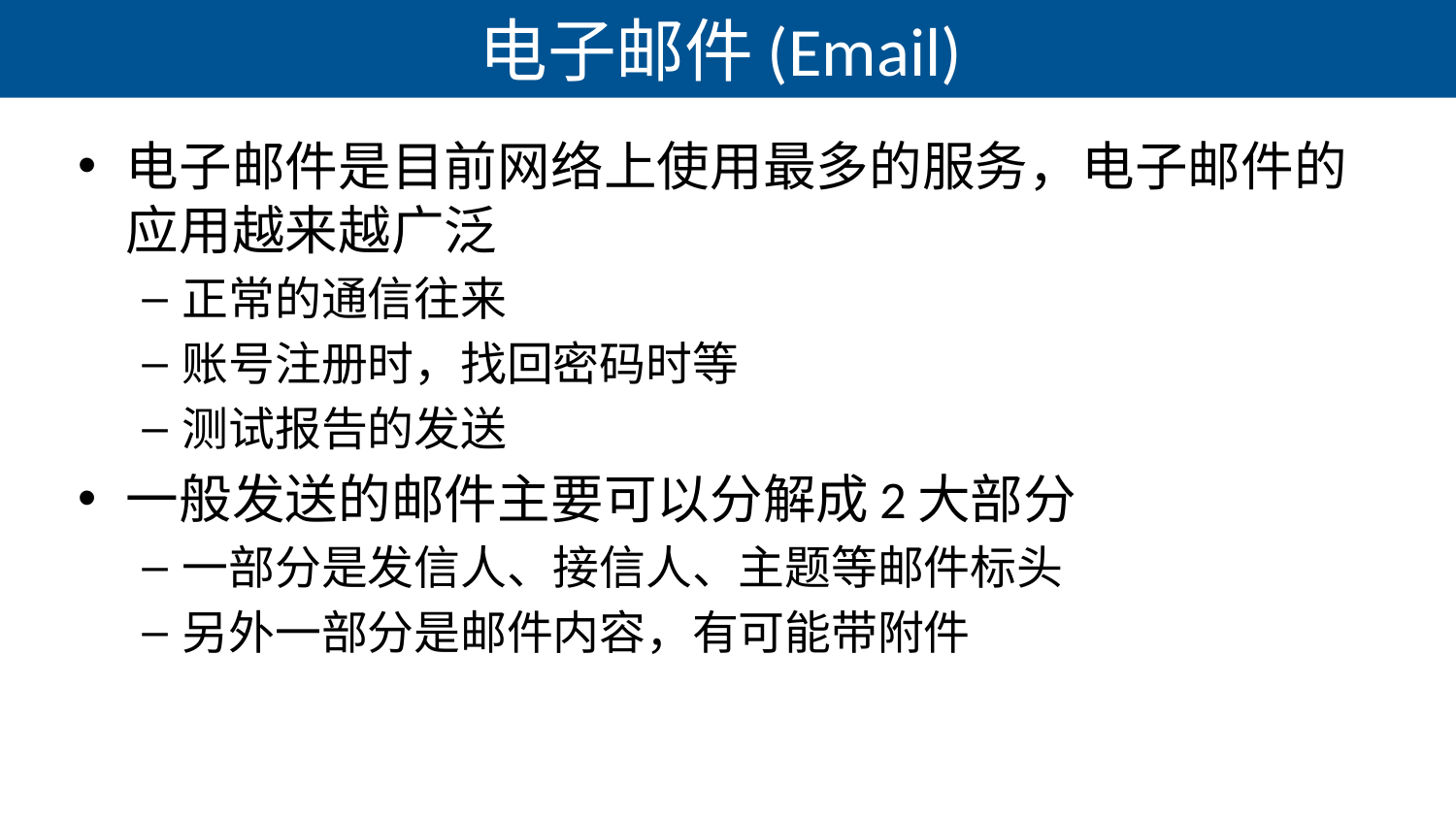

# 电子邮件(Email)
电子邮件是目前网络上使用最多的服务，电子邮件的应用越来越广泛
正常的通信往来
账号注册时，找回密码时等
测试报告的发送
一般发送的邮件主要可以分解成2大部分
一部分是发信人、接信人、主题等邮件标头
另外一部分是邮件内容，有可能带附件